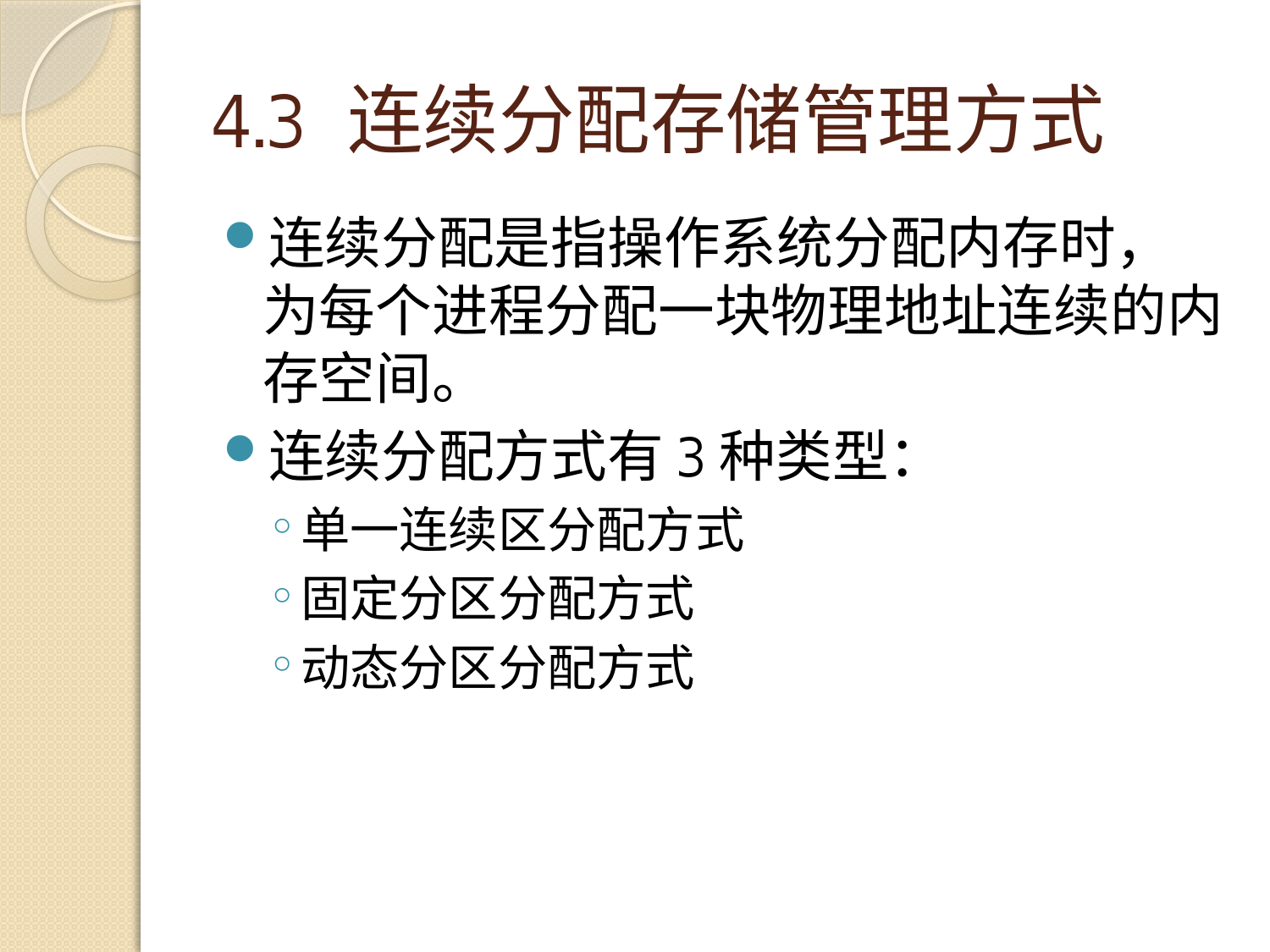

# 4.3 连续分配存储管理方式
连续分配是指操作系统分配内存时，为每个进程分配一块物理地址连续的内存空间。
连续分配方式有3种类型：
单一连续区分配方式
固定分区分配方式
动态分区分配方式